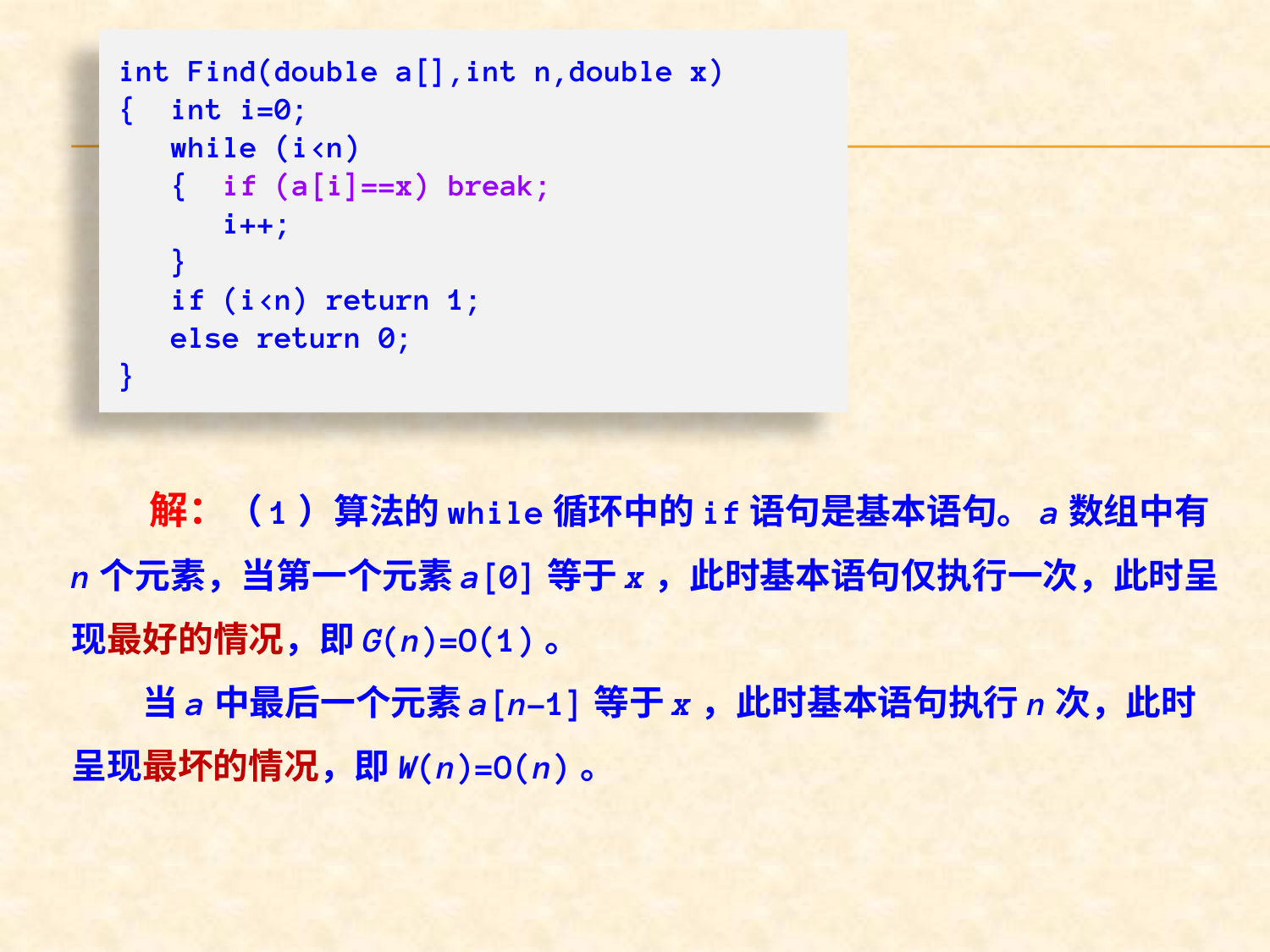

int Find(double a[],int n,double x)
{  int i=0;
   while (i<n)
   {  if (a[i]==x) break;
      i++;
   }
   if (i<n) return 1;
   else return 0;
}

　　解：（1）算法的while循环中的if语句是基本语句。a数组中有n个元素，当第一个元素a[0]等于x，此时基本语句仅执行一次，此时呈现最好的情况，即G(n)=O(1)。
　　当a中最后一个元素a[n-1]等于x，此时基本语句执行n次，此时呈现最坏的情况，即W(n)=O(n)。